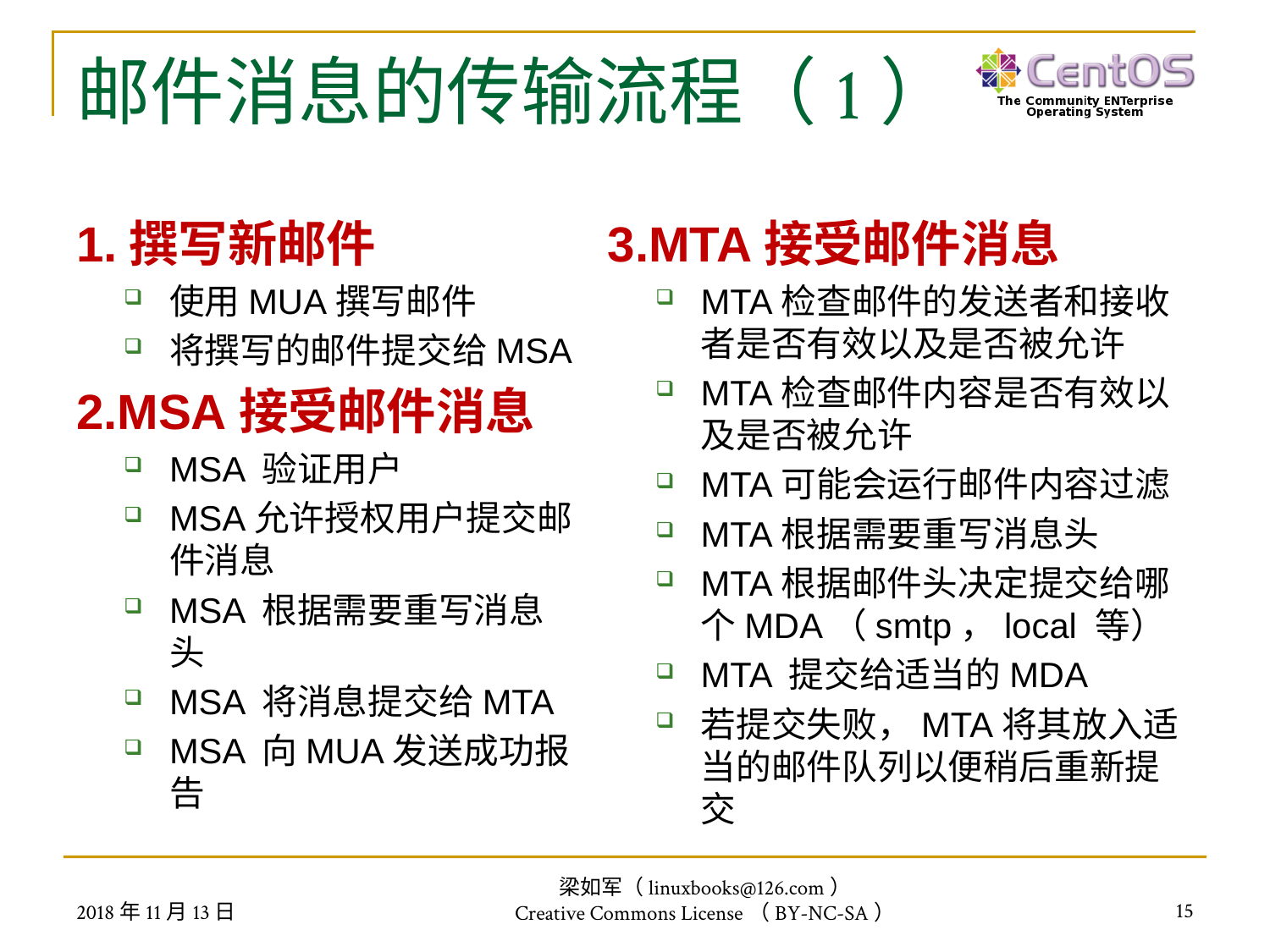

# 邮件消息的传输流程（1）
1.撰写新邮件
使用MUA撰写邮件
将撰写的邮件提交给MSA
2.MSA接受邮件消息
MSA 验证用户
MSA允许授权用户提交邮件消息
MSA 根据需要重写消息头
MSA 将消息提交给MTA
MSA 向MUA发送成功报告
3.MTA接受邮件消息
MTA检查邮件的发送者和接收者是否有效以及是否被允许
MTA检查邮件内容是否有效以及是否被允许
MTA可能会运行邮件内容过滤
MTA根据需要重写消息头
MTA根据邮件头决定提交给哪个MDA（smtp，local 等）
MTA 提交给适当的MDA
若提交失败，MTA将其放入适当的邮件队列以便稍后重新提交
2018年11月13日
15
梁如军（linuxbooks@126.com）
Creative Commons License（BY-NC-SA）